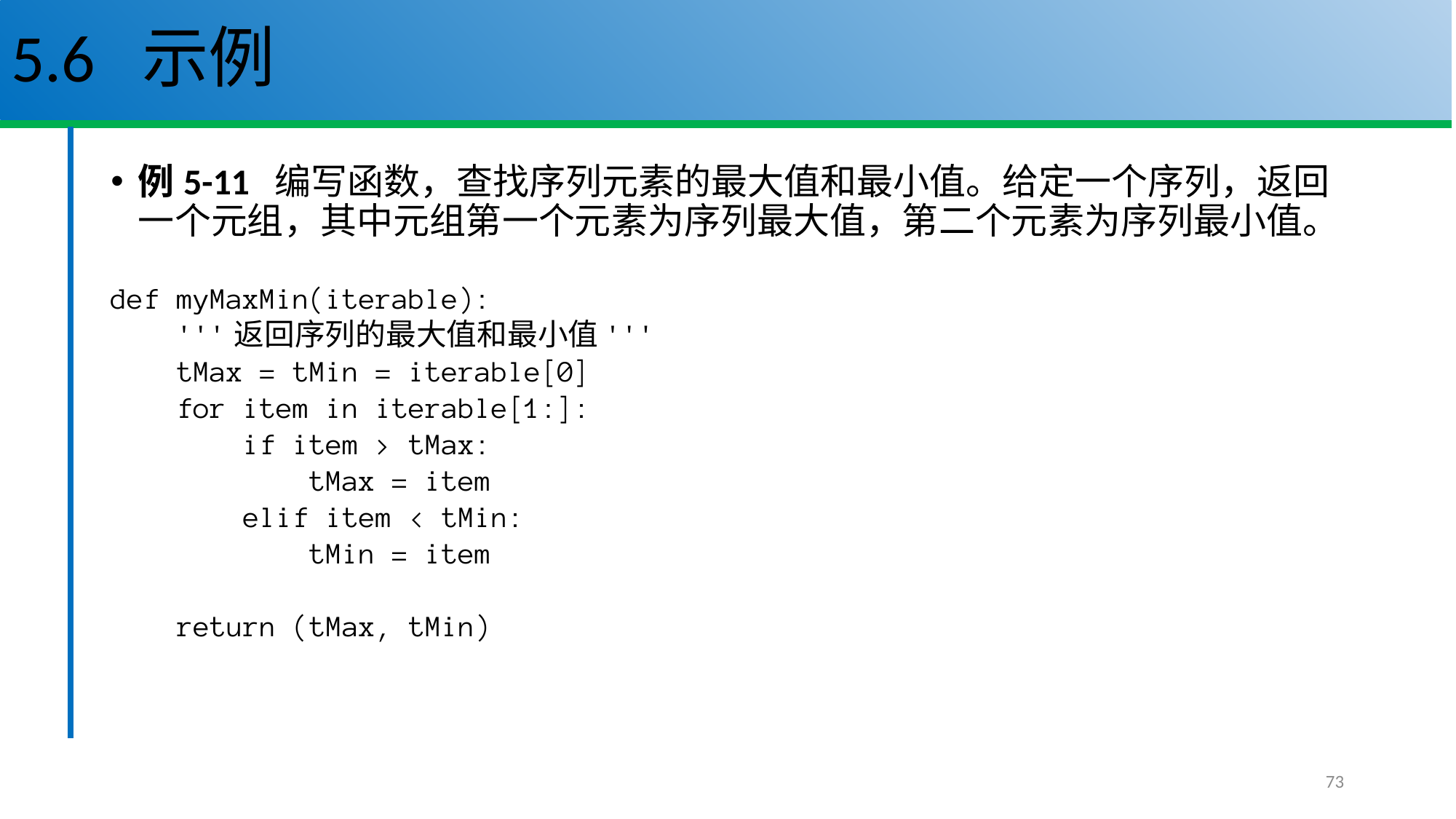

# 5.6  示例
例5-11  编写函数，查找序列元素的最大值和最小值。给定一个序列，返回一个元组，其中元组第一个元素为序列最大值，第二个元素为序列最小值。

def myMaxMin(iterable):
    '''返回序列的最大值和最小值'''
    tMax = tMin = iterable[0]
    for item in iterable[1:]:
        if item > tMax:
            tMax = item
        elif item < tMin:
            tMin = item

    return (tMax, tMin)
73